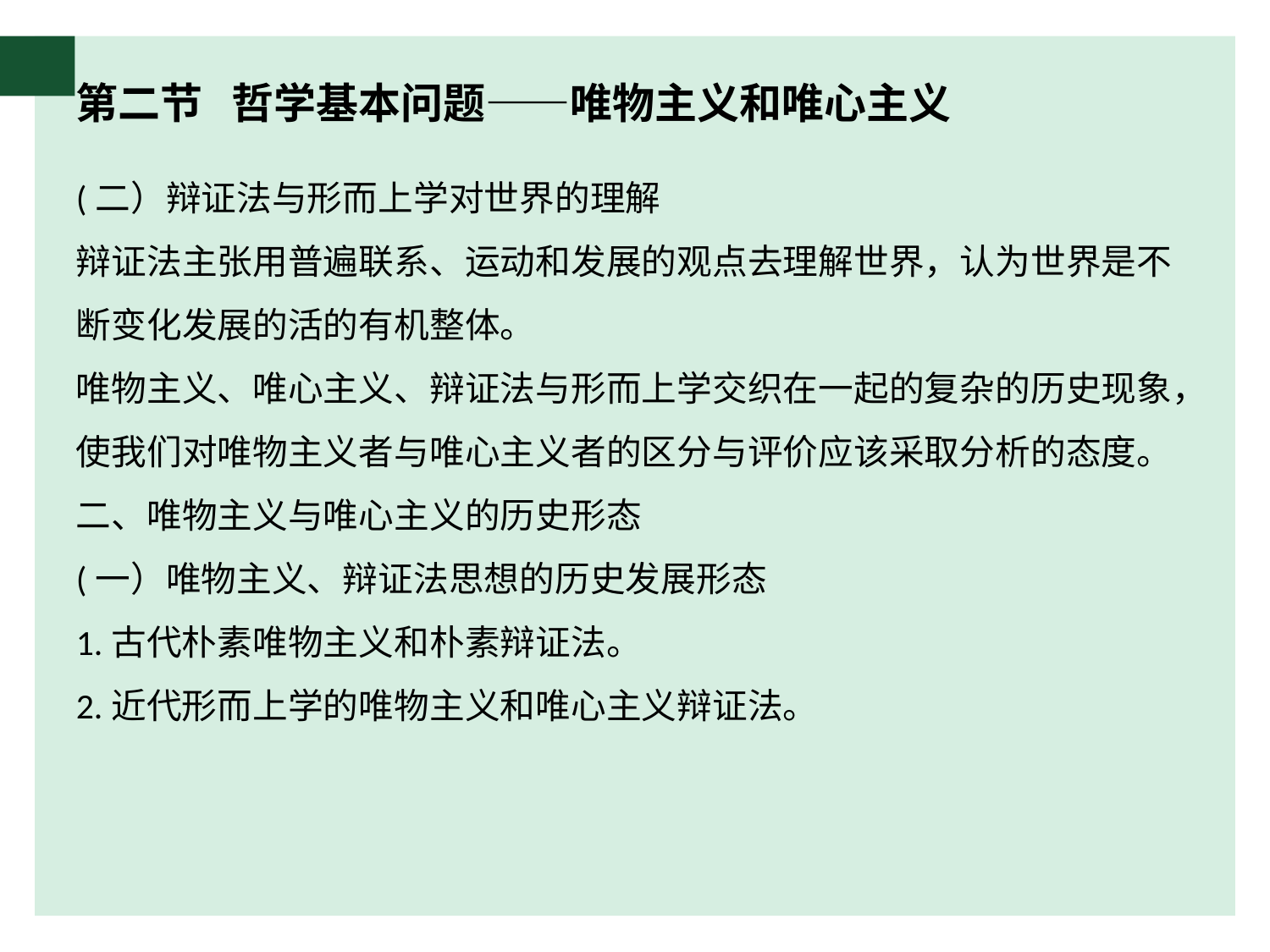

# 第二节   哲学基本问题——唯物主义和唯心主义
(二）辩证法与形而上学对世界的理解
辩证法主张用普遍联系、运动和发展的观点去理解世界，认为世界是不断变化发展的活的有机整体。
唯物主义、唯心主义、辩证法与形而上学交织在一起的复杂的历史现象，使我们对唯物主义者与唯心主义者的区分与评价应该采取分析的态度。
二、唯物主义与唯心主义的历史形态
(一）唯物主义、辩证法思想的历史发展形态
1.古代朴素唯物主义和朴素辩证法。
2.近代形而上学的唯物主义和唯心主义辩证法。